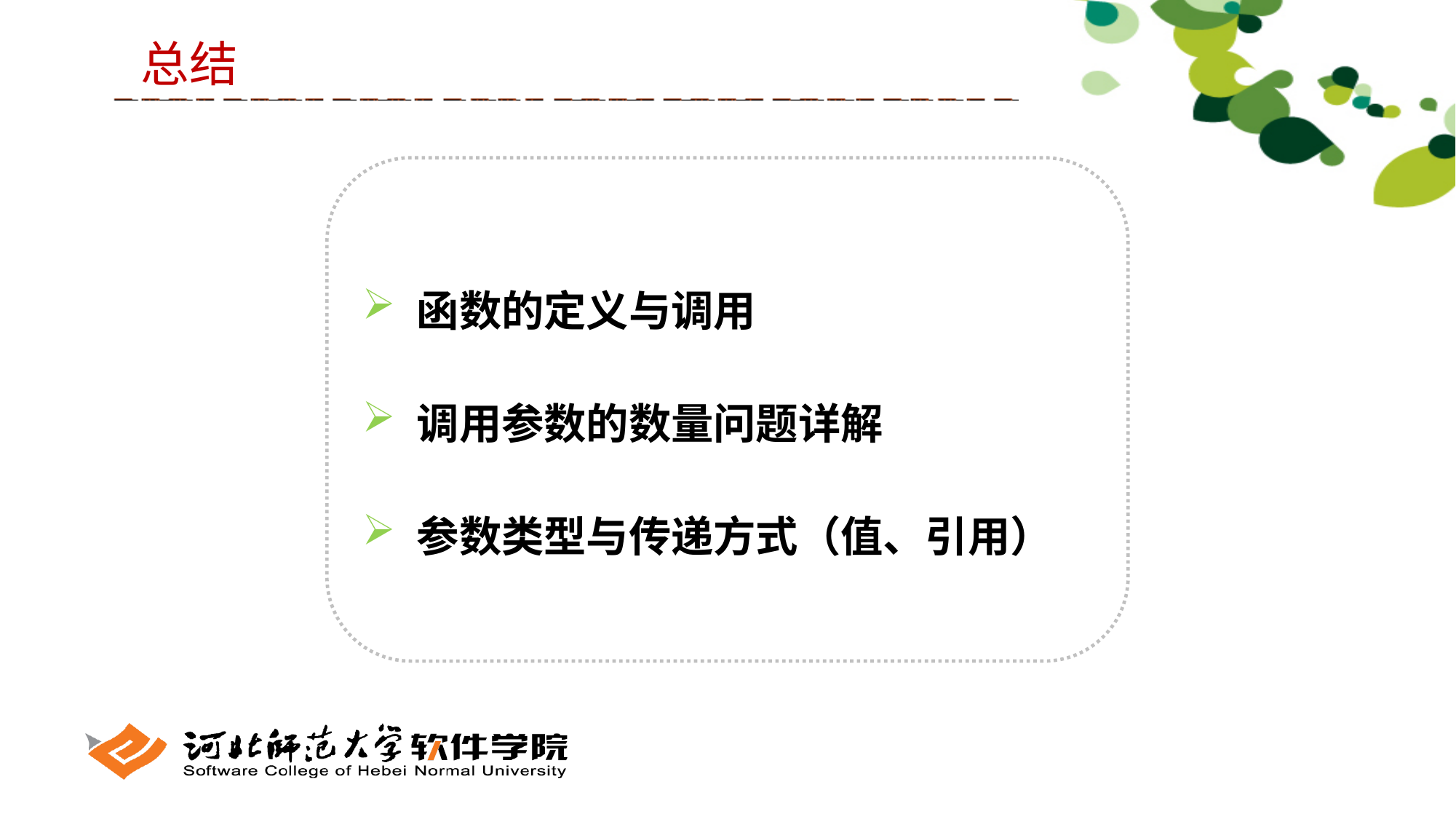

总结
函数的定义与调用
调用参数的数量问题详解
参数类型与传递方式（值、引用）